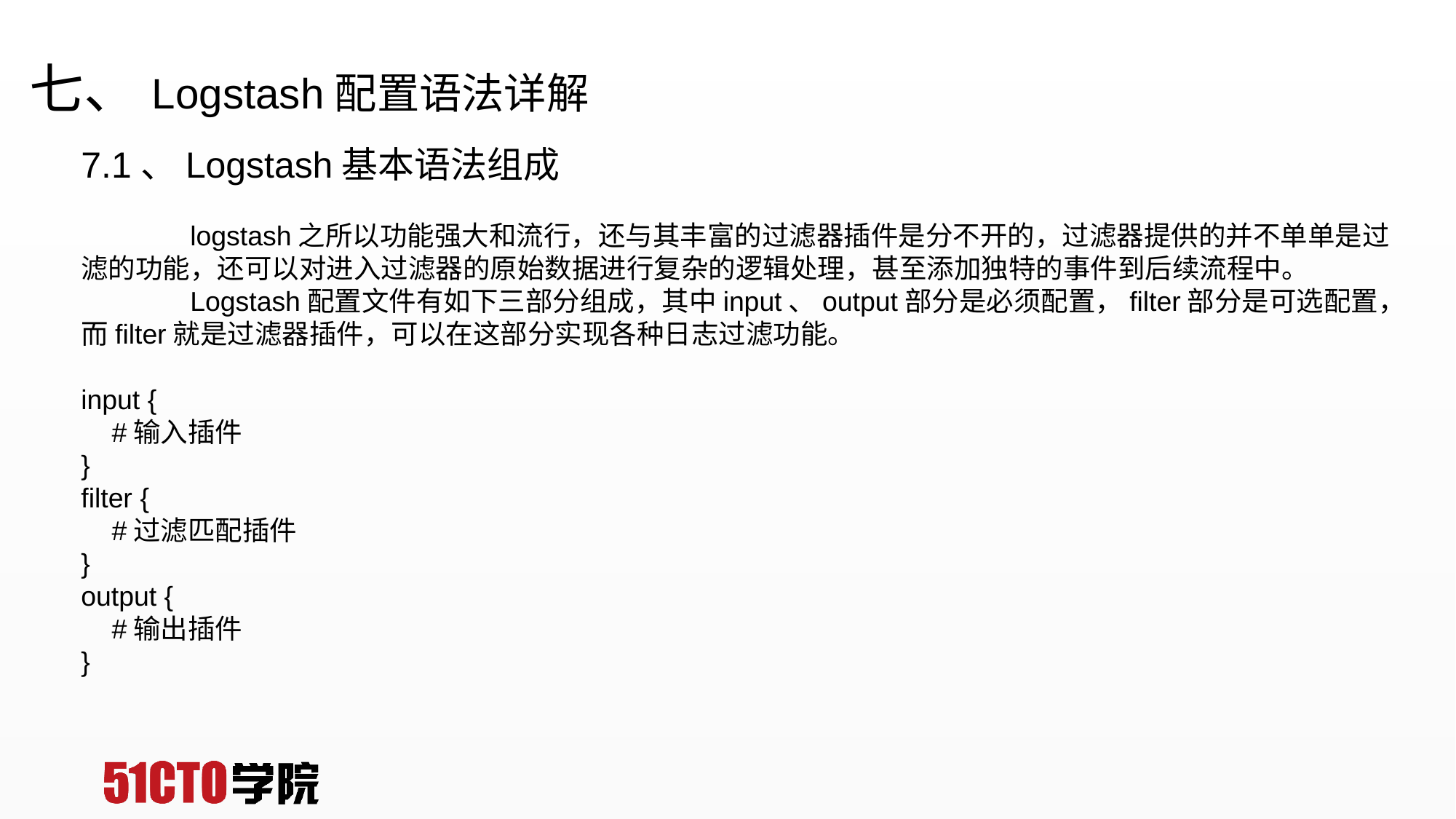

# 七、Logstash配置语法详解
7.1、Logstash基本语法组成

	logstash之所以功能强大和流行，还与其丰富的过滤器插件是分不开的，过滤器提供的并不单单是过滤的功能，还可以对进入过滤器的原始数据进行复杂的逻辑处理，甚至添加独特的事件到后续流程中。
	Logstash配置文件有如下三部分组成，其中input、output部分是必须配置，filter部分是可选配置，而filter就是过滤器插件，可以在这部分实现各种日志过滤功能。

input {
    #输入插件
}
filter {
    #过滤匹配插件
}
output {
    #输出插件
}